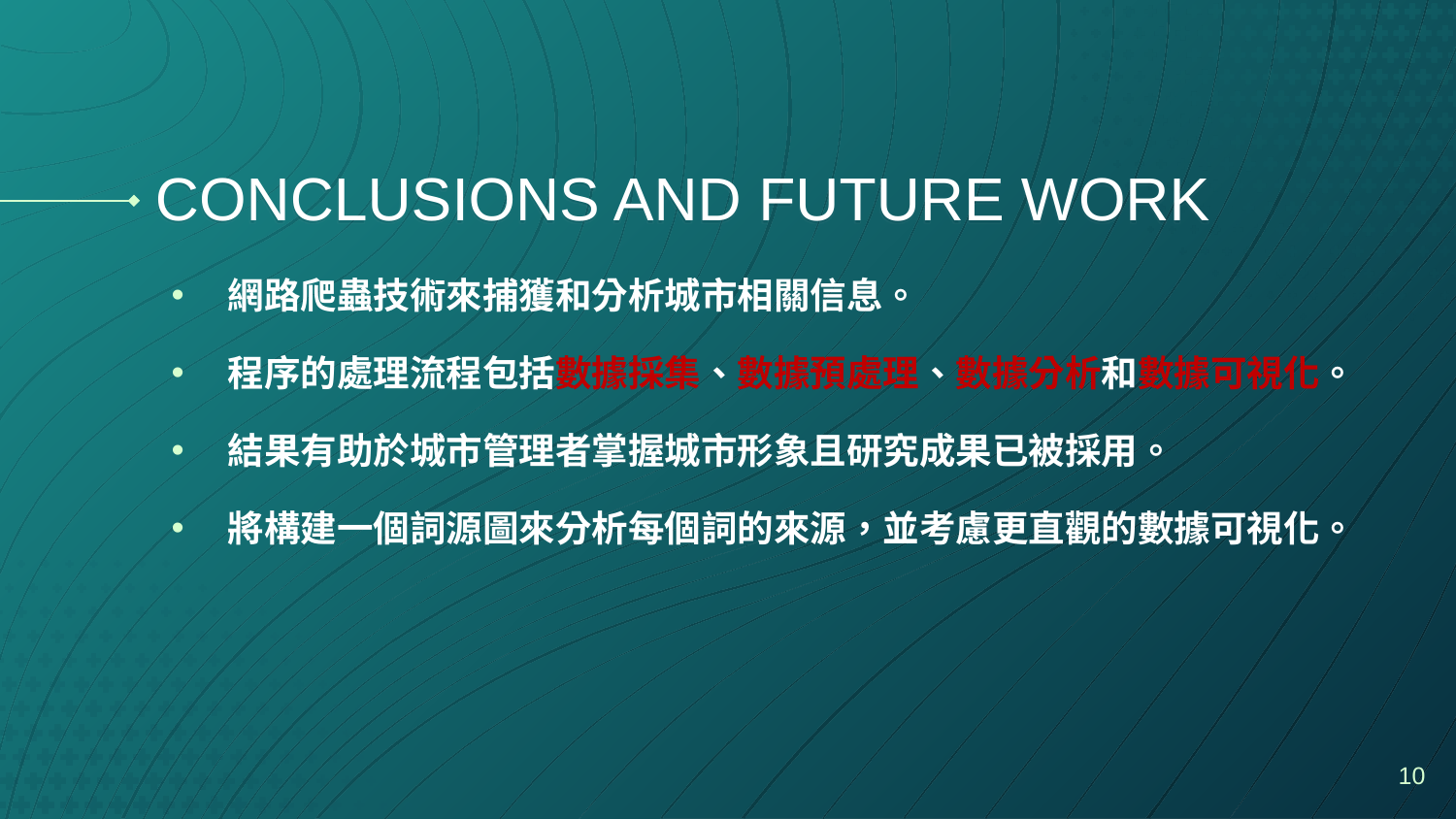

# CONCLUSIONS AND FUTURE WORK
網路爬蟲技術來捕獲和分析城市相關信息。
程序的處理流程包括數據採集、數據預處理、數據分析和數據可視化。
結果有助於城市管理者掌握城市形象且研究成果已被採用。
將構建一個詞源圖來分析每個詞的來源，並考慮更直觀的數據可視化。
10